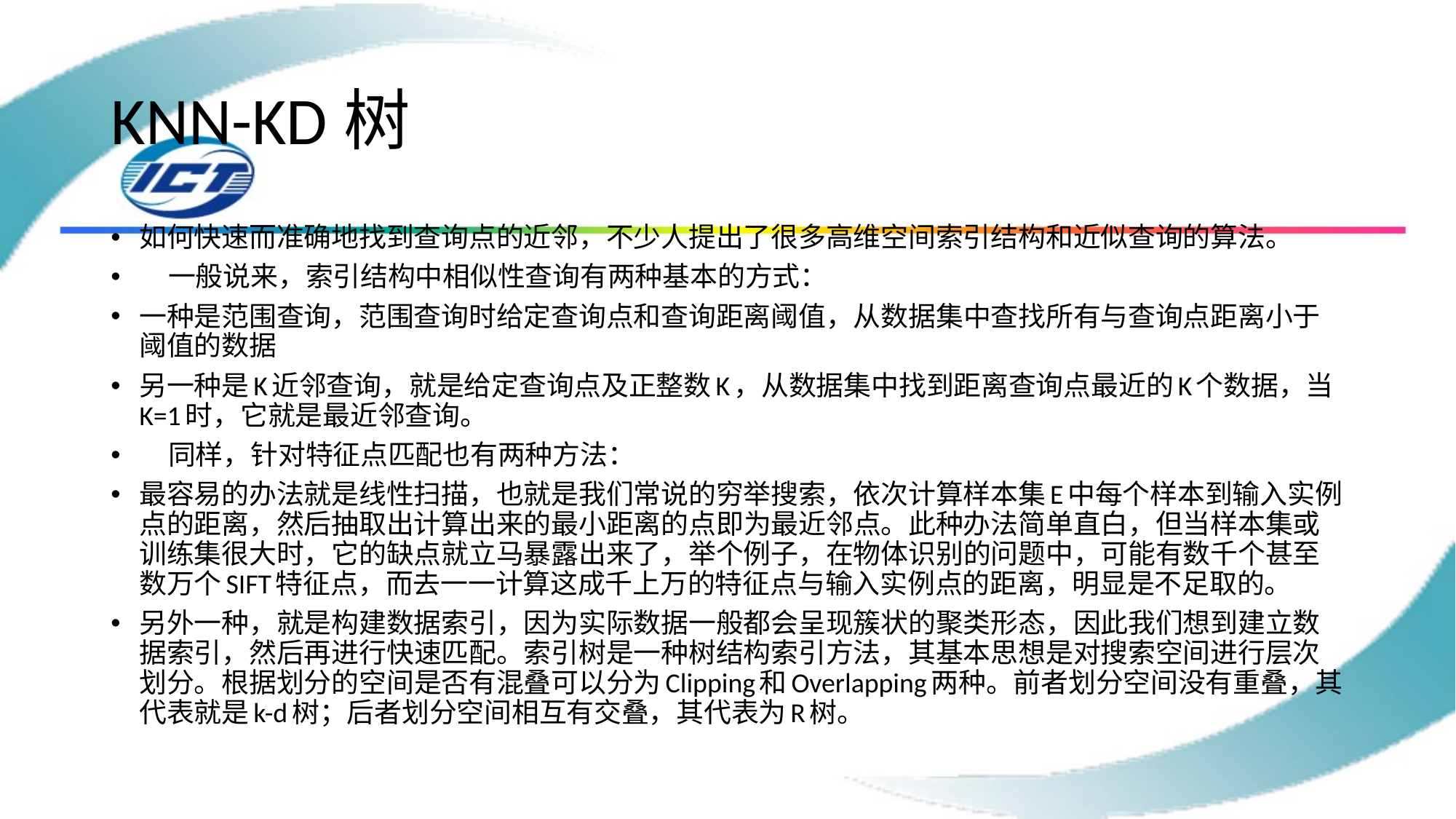

# KNN-KD树
如何快速而准确地找到查询点的近邻，不少人提出了很多高维空间索引结构和近似查询的算法。
    一般说来，索引结构中相似性查询有两种基本的方式：
一种是范围查询，范围查询时给定查询点和查询距离阈值，从数据集中查找所有与查询点距离小于阈值的数据
另一种是K近邻查询，就是给定查询点及正整数K，从数据集中找到距离查询点最近的K个数据，当K=1时，它就是最近邻查询。
    同样，针对特征点匹配也有两种方法：
最容易的办法就是线性扫描，也就是我们常说的穷举搜索，依次计算样本集E中每个样本到输入实例点的距离，然后抽取出计算出来的最小距离的点即为最近邻点。此种办法简单直白，但当样本集或训练集很大时，它的缺点就立马暴露出来了，举个例子，在物体识别的问题中，可能有数千个甚至数万个SIFT特征点，而去一一计算这成千上万的特征点与输入实例点的距离，明显是不足取的。
另外一种，就是构建数据索引，因为实际数据一般都会呈现簇状的聚类形态，因此我们想到建立数据索引，然后再进行快速匹配。索引树是一种树结构索引方法，其基本思想是对搜索空间进行层次划分。根据划分的空间是否有混叠可以分为Clipping和Overlapping两种。前者划分空间没有重叠，其代表就是k-d树；后者划分空间相互有交叠，其代表为R树。